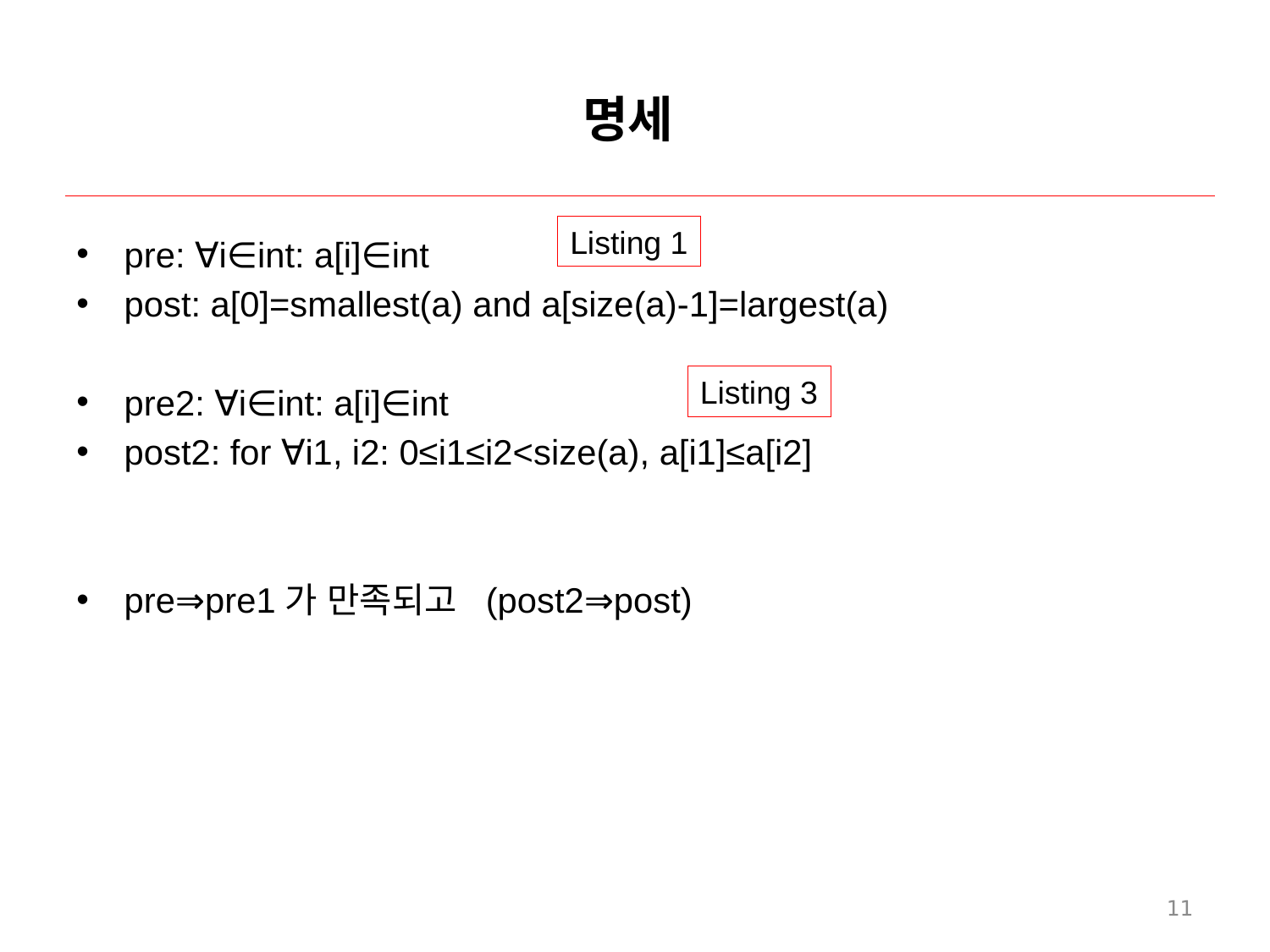

# 명세
Listing 1
pre: ∀i∈int: a[i]∈int
post: a[0]=smallest(a) and a[size(a)-1]=largest(a)

pre2: ∀i∈int: a[i]∈int
post2: for ∀i1, i2: 0≤i1≤i2<size(a), a[i1]≤a[i2]

pre⇒pre1가 만족되고  (post2⇒post)

Listing 3
11